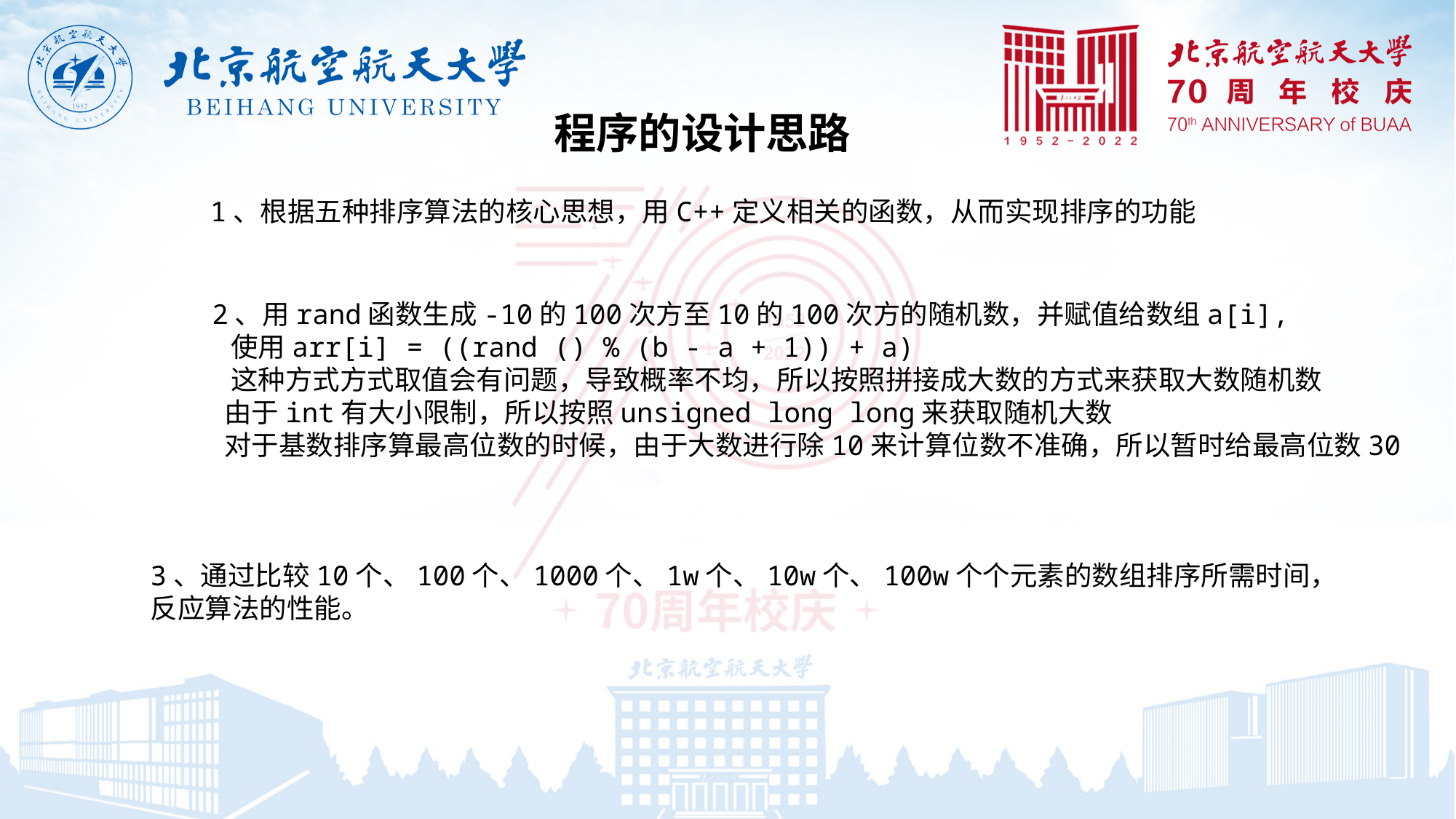

程序的设计思路
1、根据五种排序算法的核心思想，用C++定义相关的函数，从而实现排序的功能

2、用rand函数生成-10的100次方至10的100次方的随机数，并赋值给数组a[i],
  使用arr[i] = ((rand () % (b - a + 1)) + a)
  这种方式方式取值会有问题，导致概率不均，所以按照拼接成大数的方式来获取大数随机数
  由于int有大小限制，所以按照unsigned long long来获取随机大数
  对于基数排序算最高位数的时候，由于大数进行除10来计算位数不准确，所以暂时给最高位数30
3、通过比较10个、100个、1000个、1w个、10w个、100w个个元素的数组排序所需时间，
反应算法的性能。